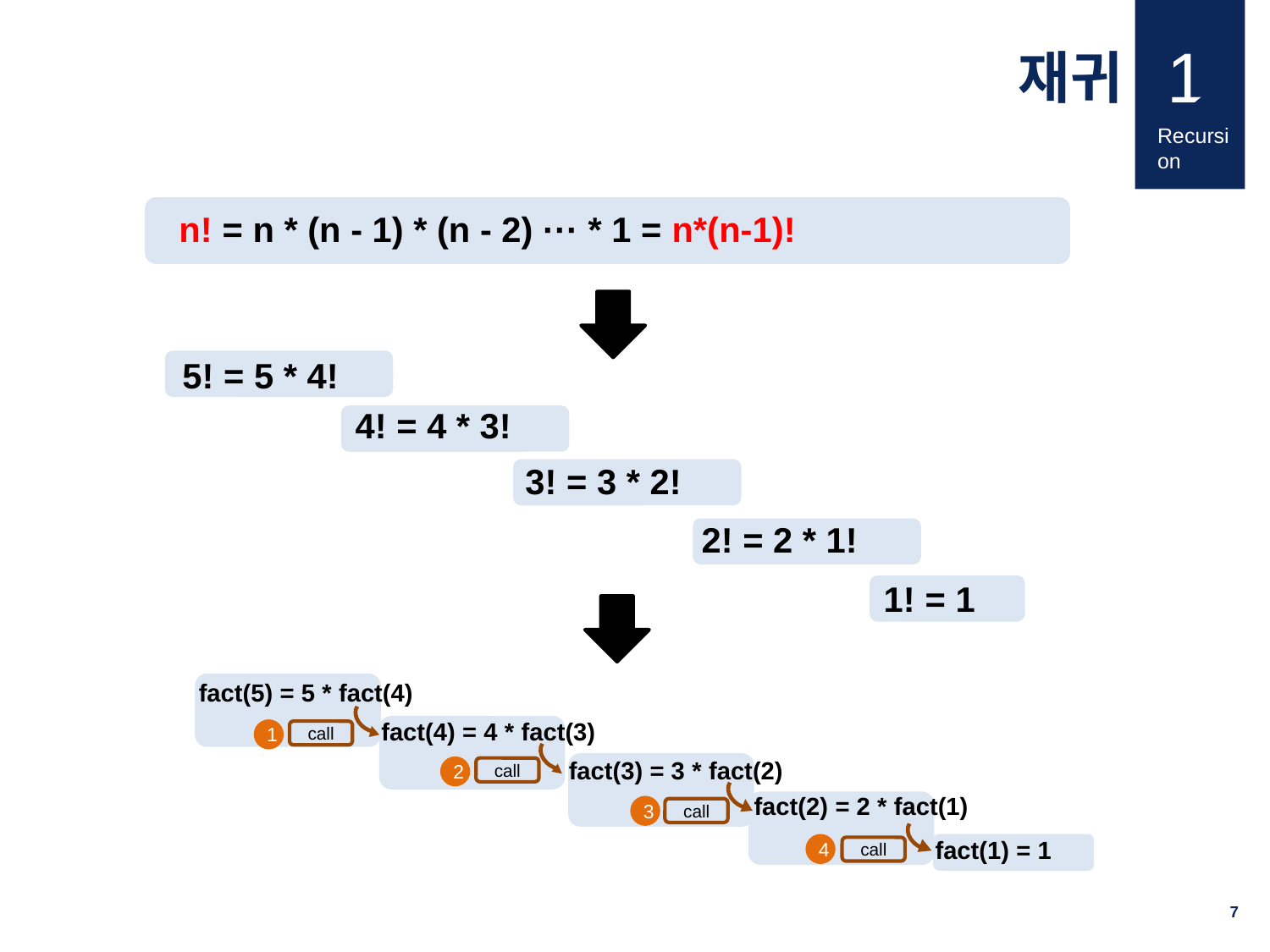

1

재귀
Recursion

n! = n * (n - 1) * (n - 2) ··· * 1 = n*(n-1)!

5! = 5 * 4!
4! = 4 * 3!
3! = 3 * 2!
2! = 2 * 1!
1! = 1

fact(5) = 5 * fact(4)

fact(4) = 4 * fact(3)
call

fact(3) = 3 * fact(2)
call

fact(2) = 2 * fact(1)
call

fact(1) = 1
call

1

2

3
4

7